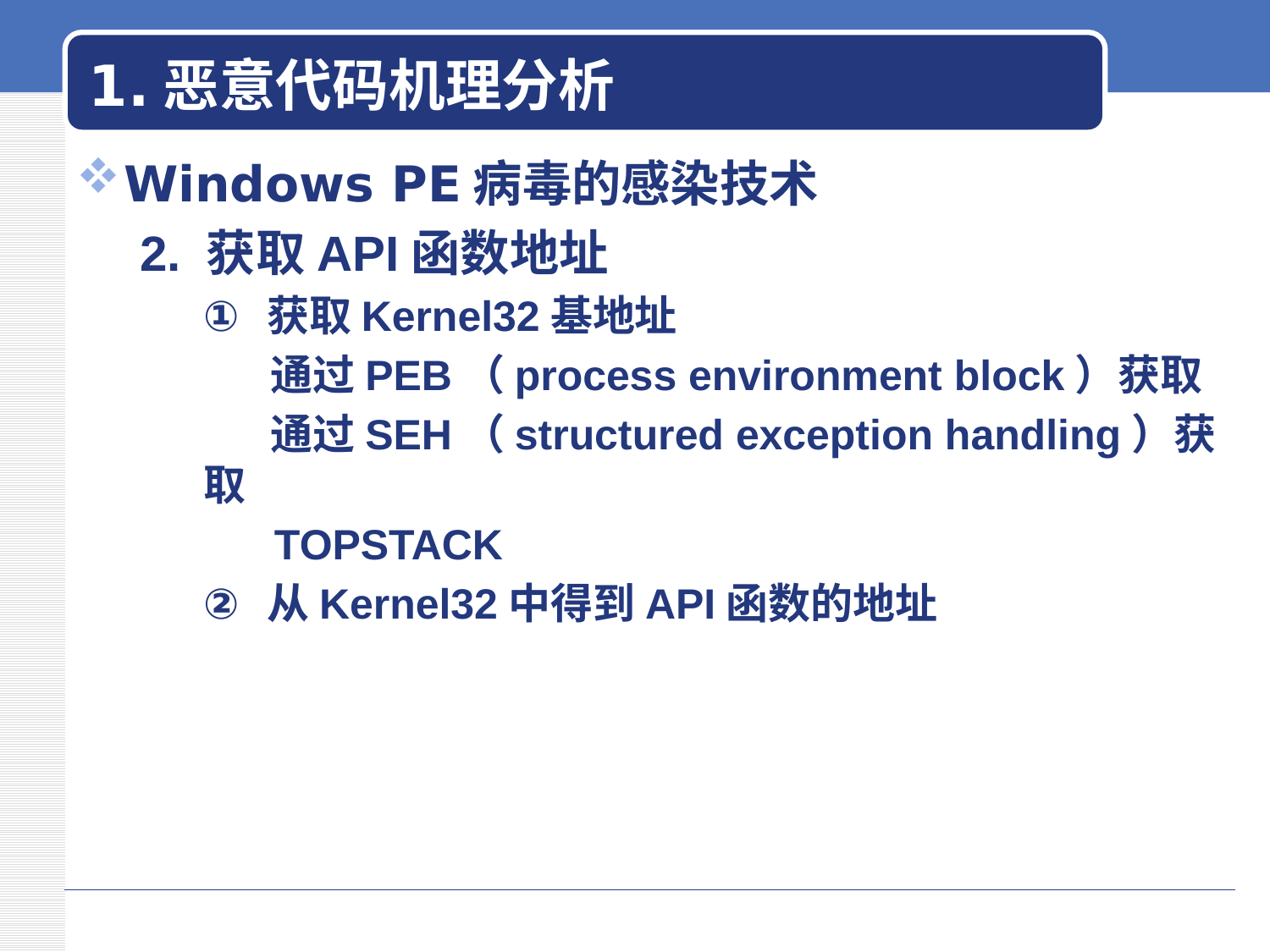

# 1.恶意代码机理分析
Windows PE病毒的感染技术
2. 获取API函数地址
获取Kernel32基地址
      通过PEB（process environment block）获取
      通过SEH（structured exception handling）获取
      TOPSTACK
从Kernel32中得到API函数的地址